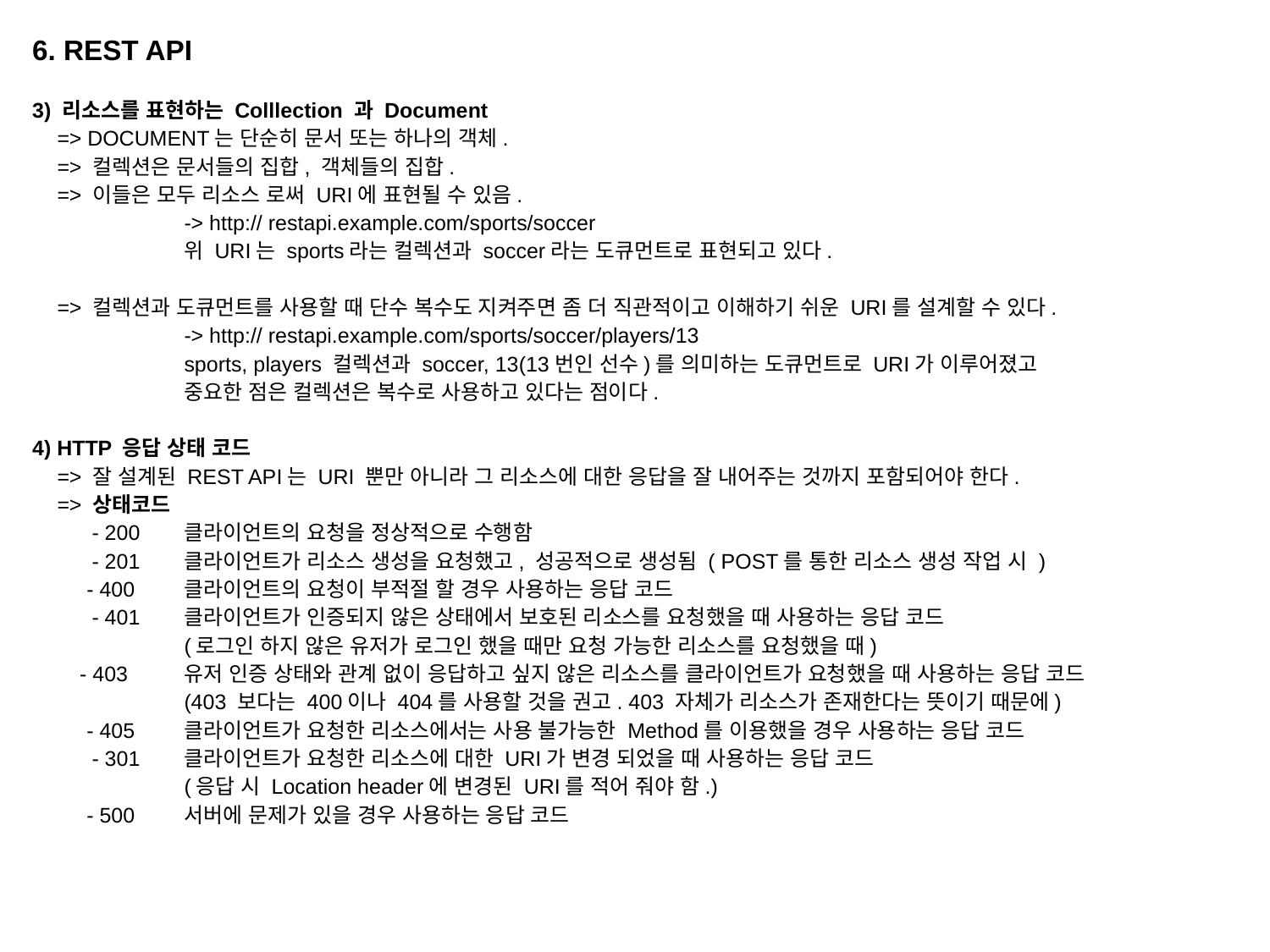

6. REST API
3) 리소스를 표현하는 Colllection 과 Document
=> DOCUMENT는 단순히 문서 또는 하나의 객체.
=> 컬렉션은 문서들의 집합, 객체들의 집합.
=> 이들은 모두 리소스 로써 URI에 표현될 수 있음.
	-> http:// restapi.example.com/sports/soccer
	위 URI는 sports라는 컬렉션과 soccer라는 도큐먼트로 표현되고 있다.
=> 컬렉션과 도큐먼트를 사용할 때 단수 복수도 지켜주면 좀 더 직관적이고 이해하기 쉬운 URI를 설계할 수 있다.
	-> http:// restapi.example.com/sports/soccer/players/13
	sports, players 컬렉션과 soccer, 13(13번인 선수)를 의미하는 도큐먼트로 URI가 이루어졌고
	중요한 점은 컬렉션은 복수로 사용하고 있다는 점이다.

4) HTTP 응답 상태 코드
=> 잘 설계된 REST API는 URI 뿐만 아니라 그 리소스에 대한 응답을 잘 내어주는 것까지 포함되어야 한다.
=> 상태코드
     - 200	클라이언트의 요청을 정상적으로 수행함
     - 201	클라이언트가 리소스 생성을 요청했고, 성공적으로 생성됨 ( POST를 통한 리소스 생성 작업 시 )
     - 400	클라이언트의 요청이 부적절 할 경우 사용하는 응답 코드
     - 401	클라이언트가 인증되지 않은 상태에서 보호된 리소스를 요청했을 때 사용하는 응답 코드
	(로그인 하지 않은 유저가 로그인 했을 때만 요청 가능한 리소스를 요청했을 때)
        - 403	유저 인증 상태와 관계 없이 응답하고 싶지 않은 리소스를 클라이언트가 요청했을 때 사용하는 응답 코드
	(403 보다는 400이나 404를 사용할 것을 권고. 403 자체가 리소스가 존재한다는 뜻이기 때문에)
     - 405	클라이언트가 요청한 리소스에서는 사용 불가능한 Method를 이용했을 경우 사용하는 응답 코드
     - 301	클라이언트가 요청한 리소스에 대한 URI가 변경 되었을 때 사용하는 응답 코드
	(응답 시 Location header에 변경된 URI를 적어 줘야 함.)
     - 500	서버에 문제가 있을 경우 사용하는 응답 코드